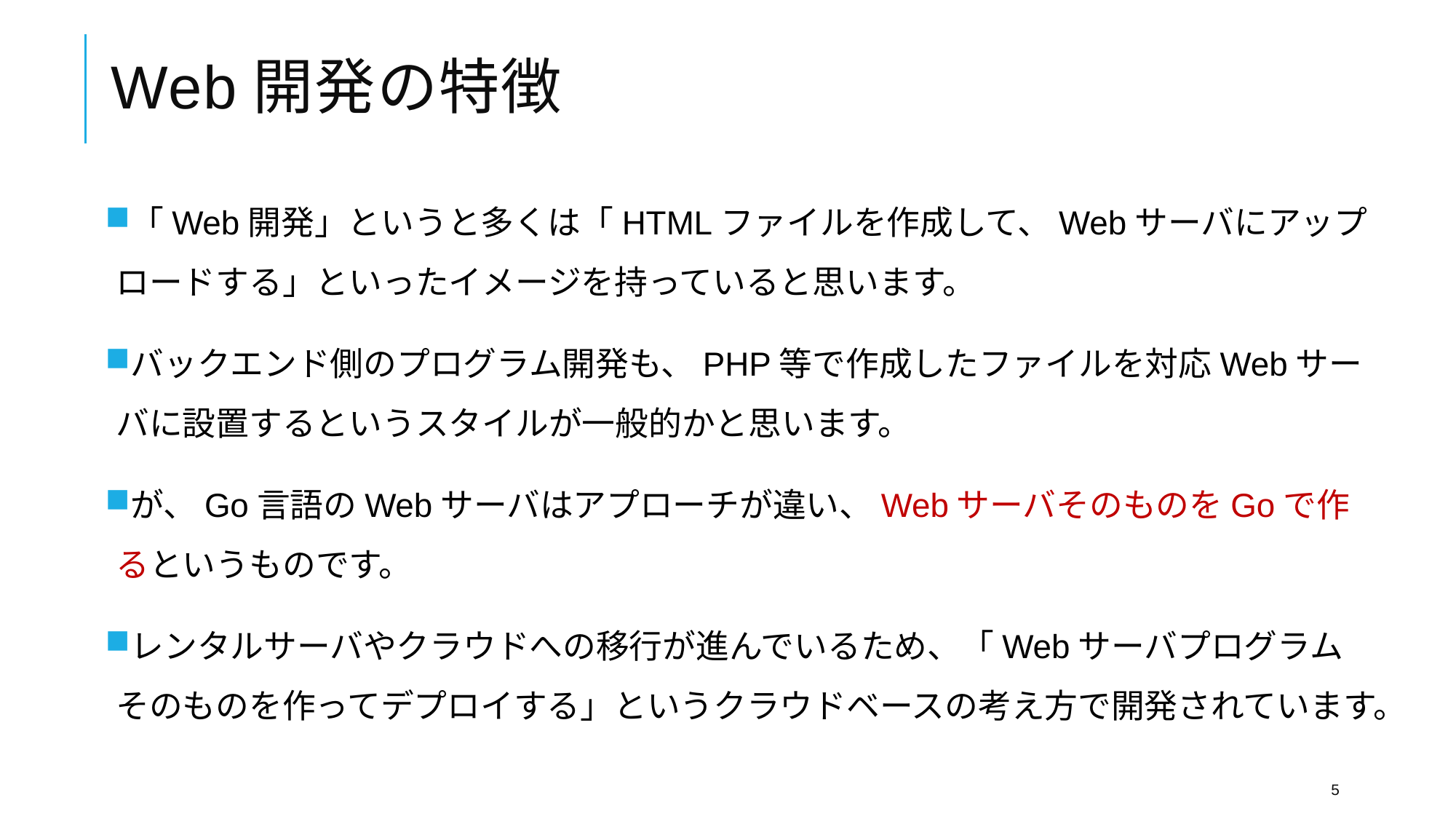

# Web開発の特徴
「Web開発」というと多くは「HTMLファイルを作成して、Webサーバにアップロードする」といったイメージを持っていると思います。
バックエンド側のプログラム開発も、PHP等で作成したファイルを対応Webサーバに設置するというスタイルが一般的かと思います。
が、Go言語のWebサーバはアプローチが違い、WebサーバそのものをGoで作るというものです。
レンタルサーバやクラウドへの移行が進んでいるため、「Webサーバプログラムそのものを作ってデプロイする」というクラウドベースの考え方で開発されています。
5